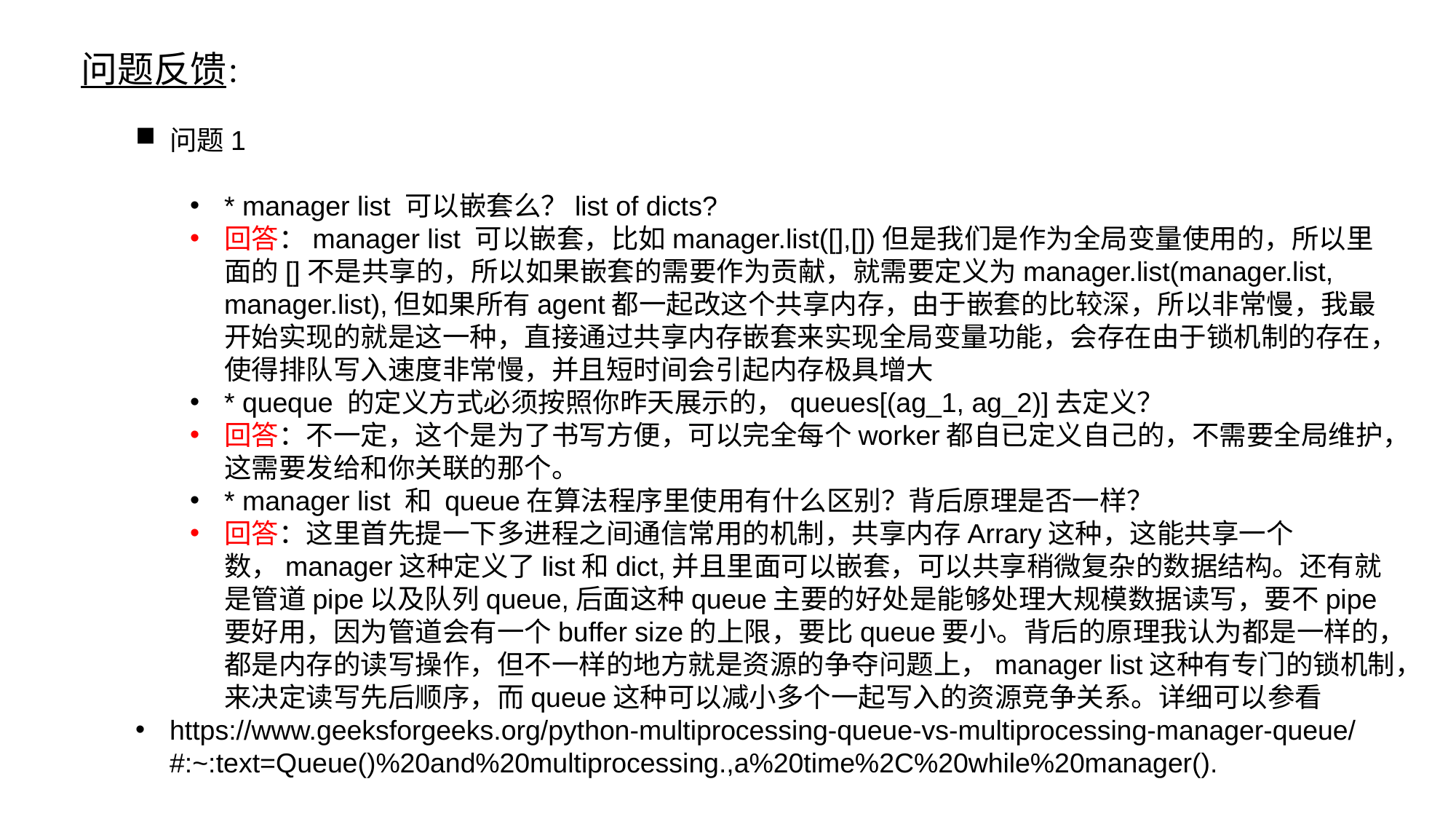

问题反馈：

问题1

* manager list 可以嵌套么？list of dicts?
回答：manager list 可以嵌套，比如manager.list([],[])但是我们是作为全局变量使用的，所以里面的[]不是共享的，所以如果嵌套的需要作为贡献，就需要定义为manager.list(manager.list, manager.list),但如果所有agent都一起改这个共享内存，由于嵌套的比较深，所以非常慢，我最开始实现的就是这一种，直接通过共享内存嵌套来实现全局变量功能，会存在由于锁机制的存在，使得排队写入速度非常慢，并且短时间会引起内存极具增大
* queque 的定义方式必须按照你昨天展示的，queues[(ag_1, ag_2)]去定义？
回答：不一定，这个是为了书写方便，可以完全每个worker都自已定义自己的，不需要全局维护，这需要发给和你关联的那个。
* manager list 和 queue在算法程序里使用有什么区别？背后原理是否一样？
回答：这里首先提一下多进程之间通信常用的机制，共享内存Arrary这种，这能共享一个数，manager这种定义了list和dict,并且里面可以嵌套，可以共享稍微复杂的数据结构。还有就是管道pipe以及队列queue,后面这种queue主要的好处是能够处理大规模数据读写，要不pipe要好用，因为管道会有一个buffer size的上限，要比queue要小。背后的原理我认为都是一样的，都是内存的读写操作，但不一样的地方就是资源的争夺问题上，manager list这种有专门的锁机制，来决定读写先后顺序，而queue这种可以减小多个一起写入的资源竞争关系。详细可以参看
https://www.geeksforgeeks.org/python-multiprocessing-queue-vs-multiprocessing-manager-queue/#:~:text=Queue()%20and%20multiprocessing.,a%20time%2C%20while%20manager().